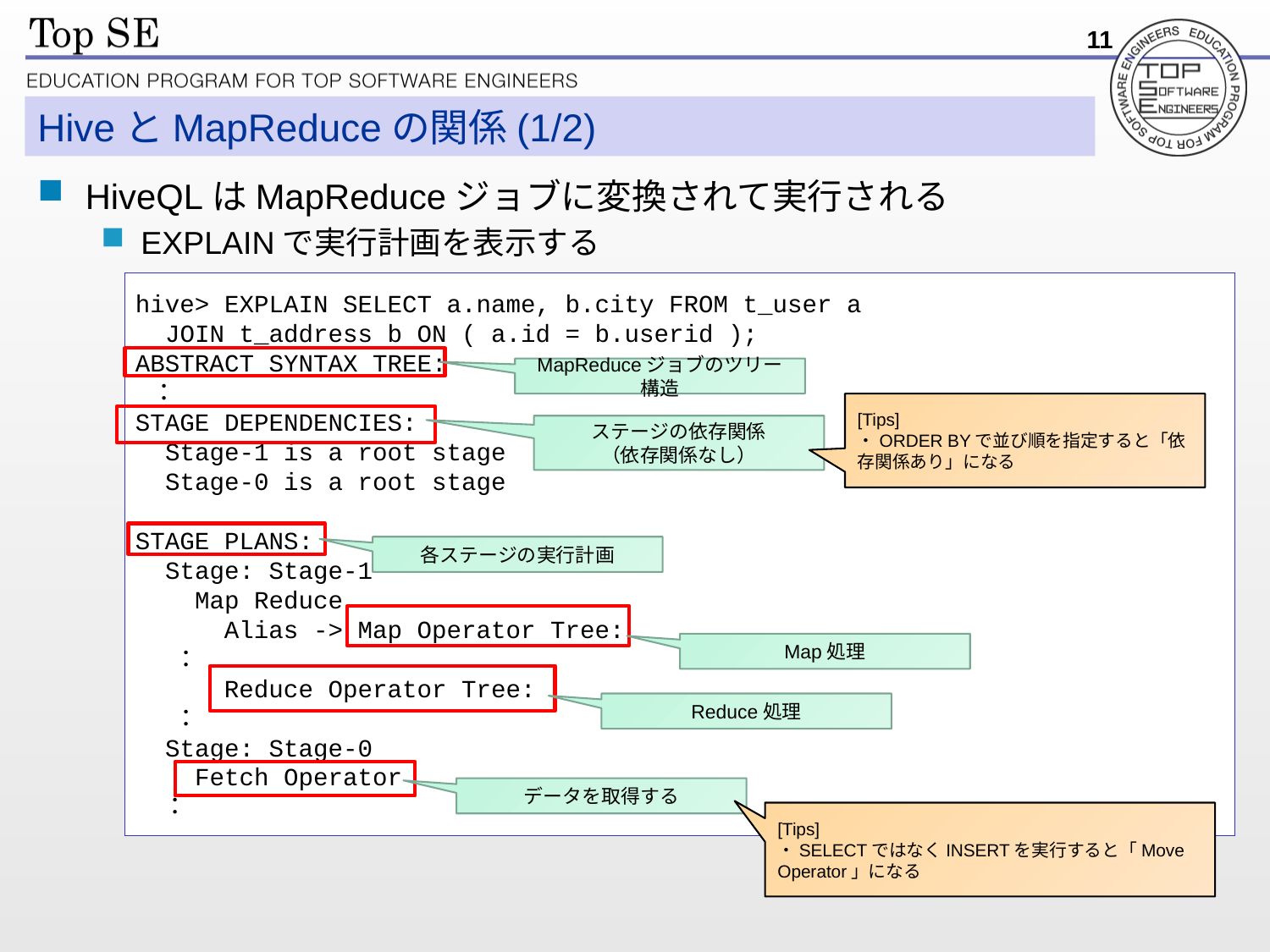

11
# HiveとMapReduceの関係(1/2)
HiveQLはMapReduceジョブに変換されて実行される
EXPLAINで実行計画を表示する
hive> EXPLAIN SELECT a.name, b.city FROM t_user a
  JOIN t_address b ON ( a.id = b.userid );
ABSTRACT SYNTAX TREE:
  ：
STAGE DEPENDENCIES:
  Stage-1 is a root stage
  Stage-0 is a root stage

STAGE PLANS:
  Stage: Stage-1
    Map Reduce
      Alias -> Map Operator Tree:
      ：
      Reduce Operator Tree:
      ：
  Stage: Stage-0
    Fetch Operator
    ：

MapReduceジョブのツリー構造
[Tips]
・ORDER BYで並び順を指定すると「依存関係あり」になる

ステージの依存関係
（依存関係なし）

各ステージの実行計画

Map処理

Reduce処理

データを取得する
[Tips]
・SELECTではなくINSERTを実行すると「Move Operator」になる